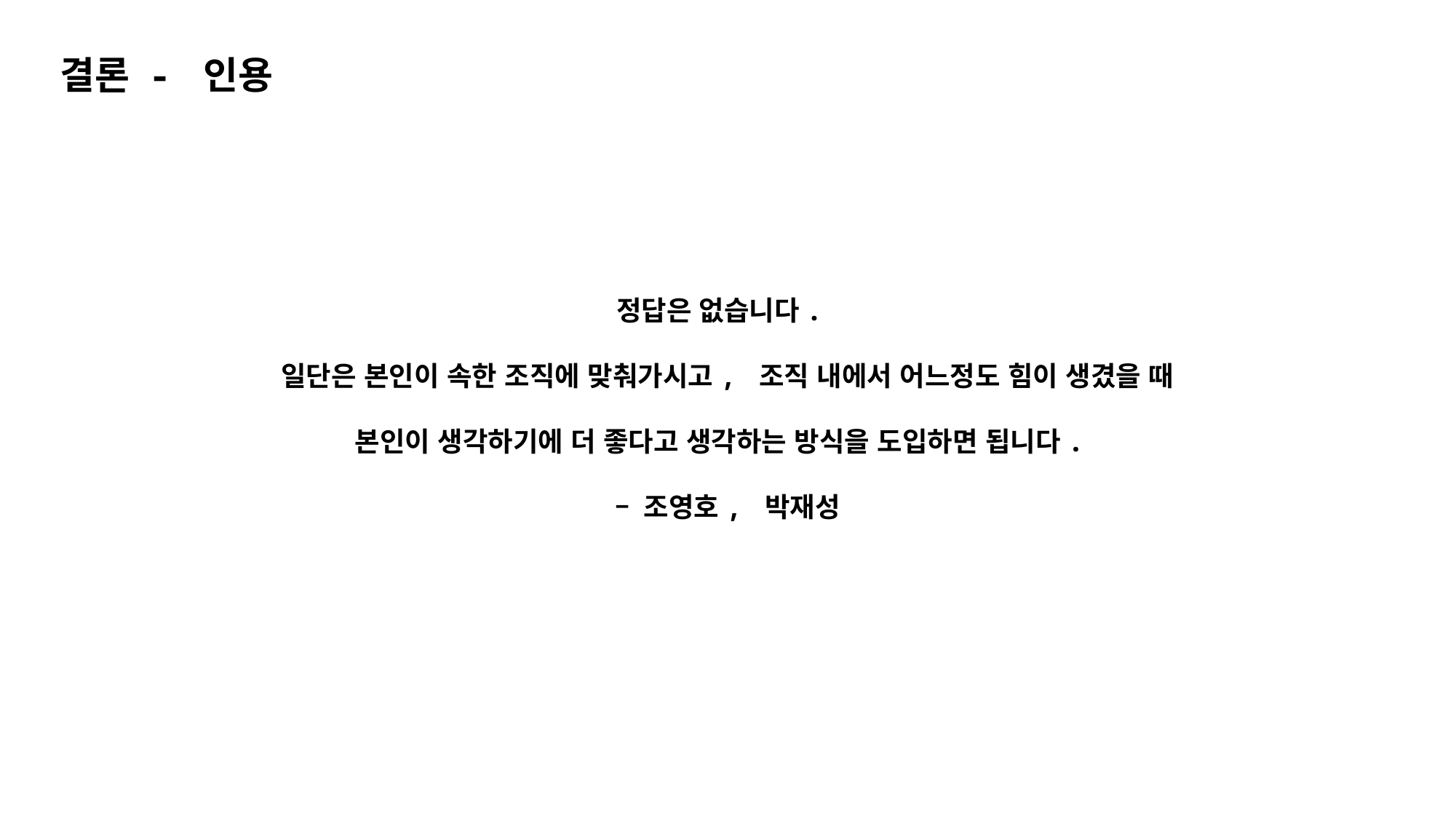

결론 - 인용
정답은 없습니다.

일단은 본인이 속한 조직에 맞춰가시고, 조직 내에서 어느정도 힘이 생겼을 때

본인이 생각하기에 더 좋다고 생각하는 방식을 도입하면 됩니다.

– 조영호, 박재성